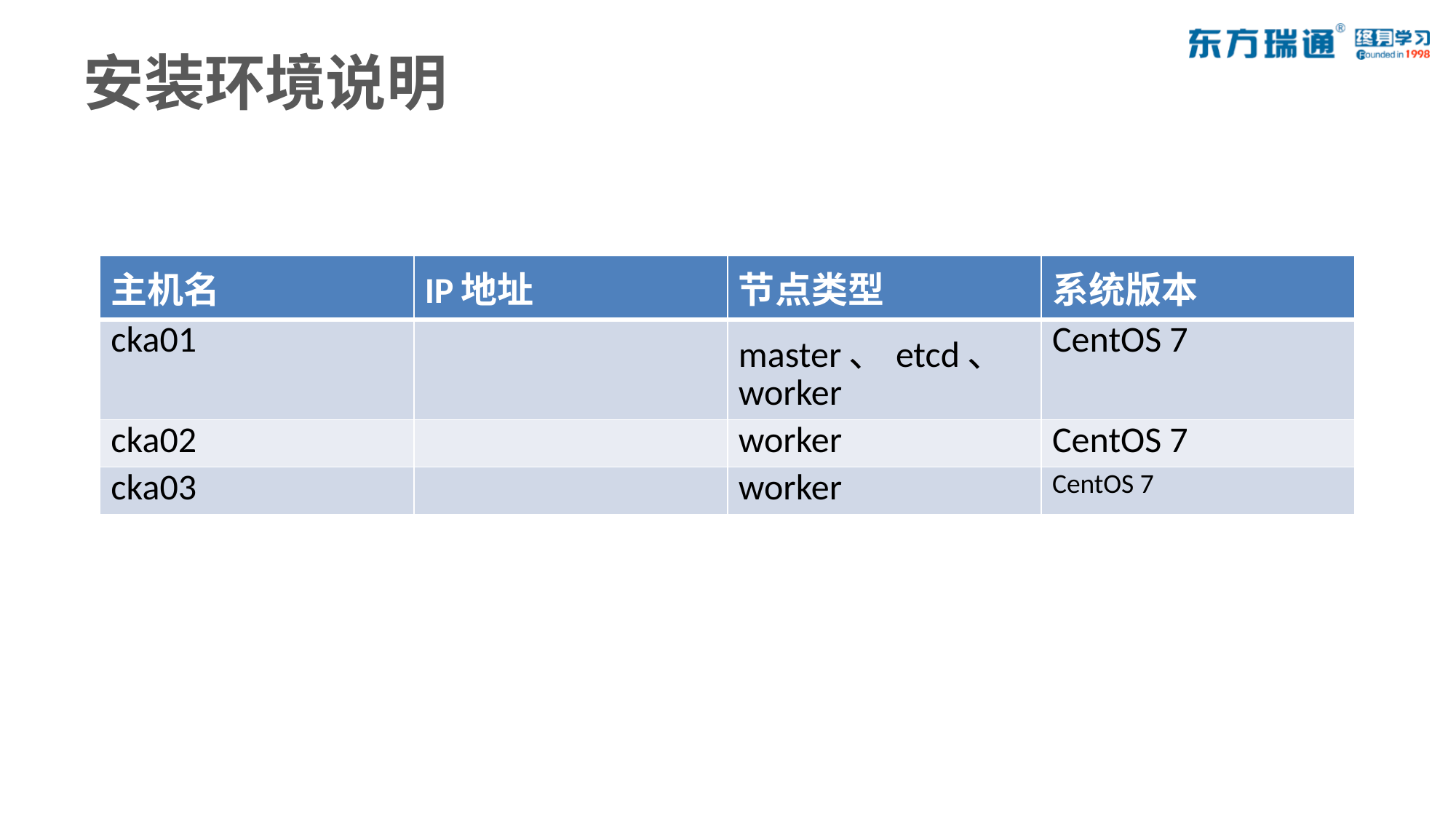

# 安装环境说明
| 主机名 | IP地址 | 节点类型 | 系统版本 |
| --- | --- | --- | --- |
| cka01 |  | master、etcd、worker | CentOS 7 |
| cka02 |  | worker | CentOS 7 |
| cka03 |  | worker | CentOS 7 |